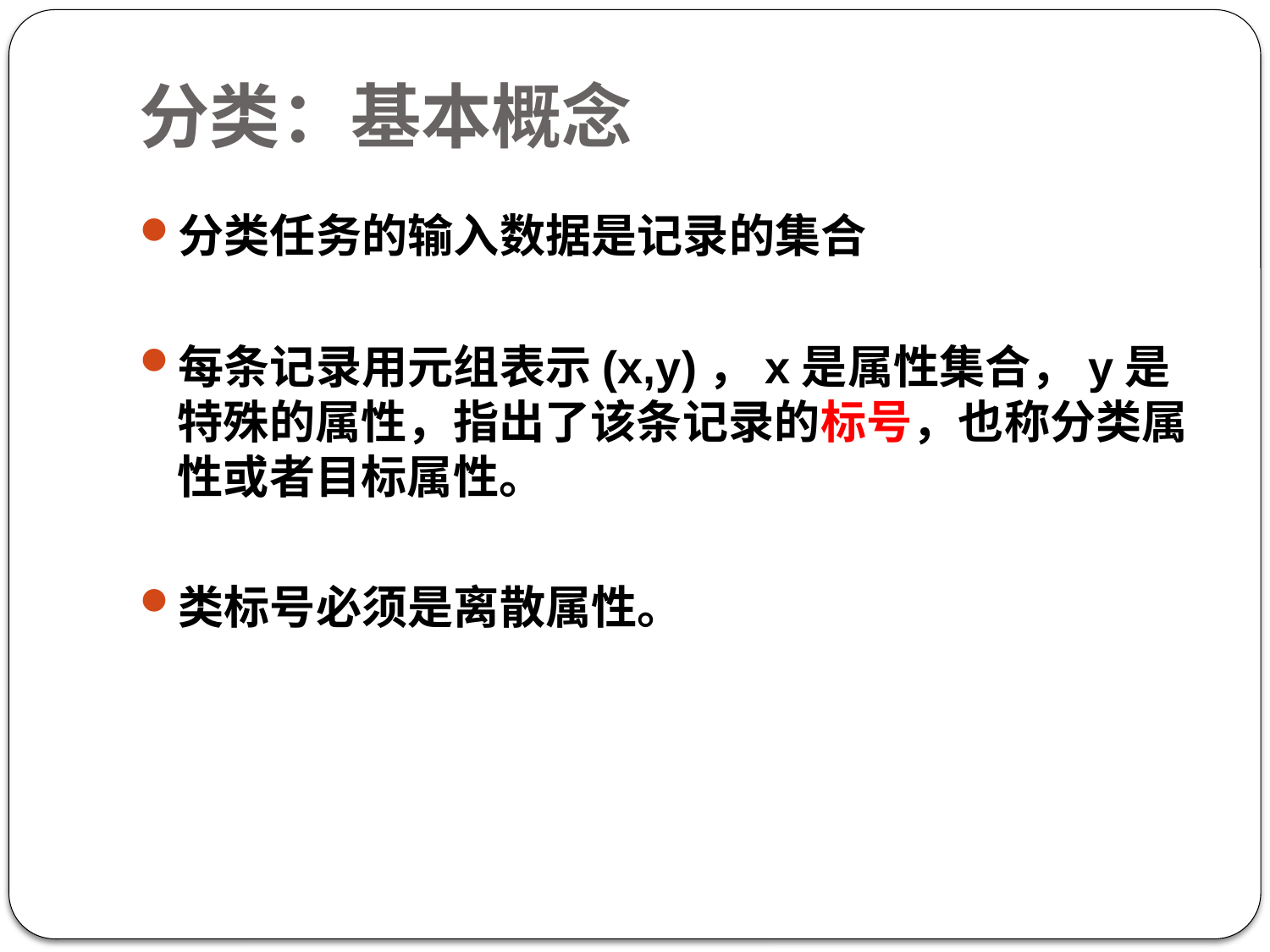

# 分类：基本概念
分类任务的输入数据是记录的集合

每条记录用元组表示(x,y)，x是属性集合，y是特殊的属性，指出了该条记录的标号，也称分类属性或者目标属性。

类标号必须是离散属性。